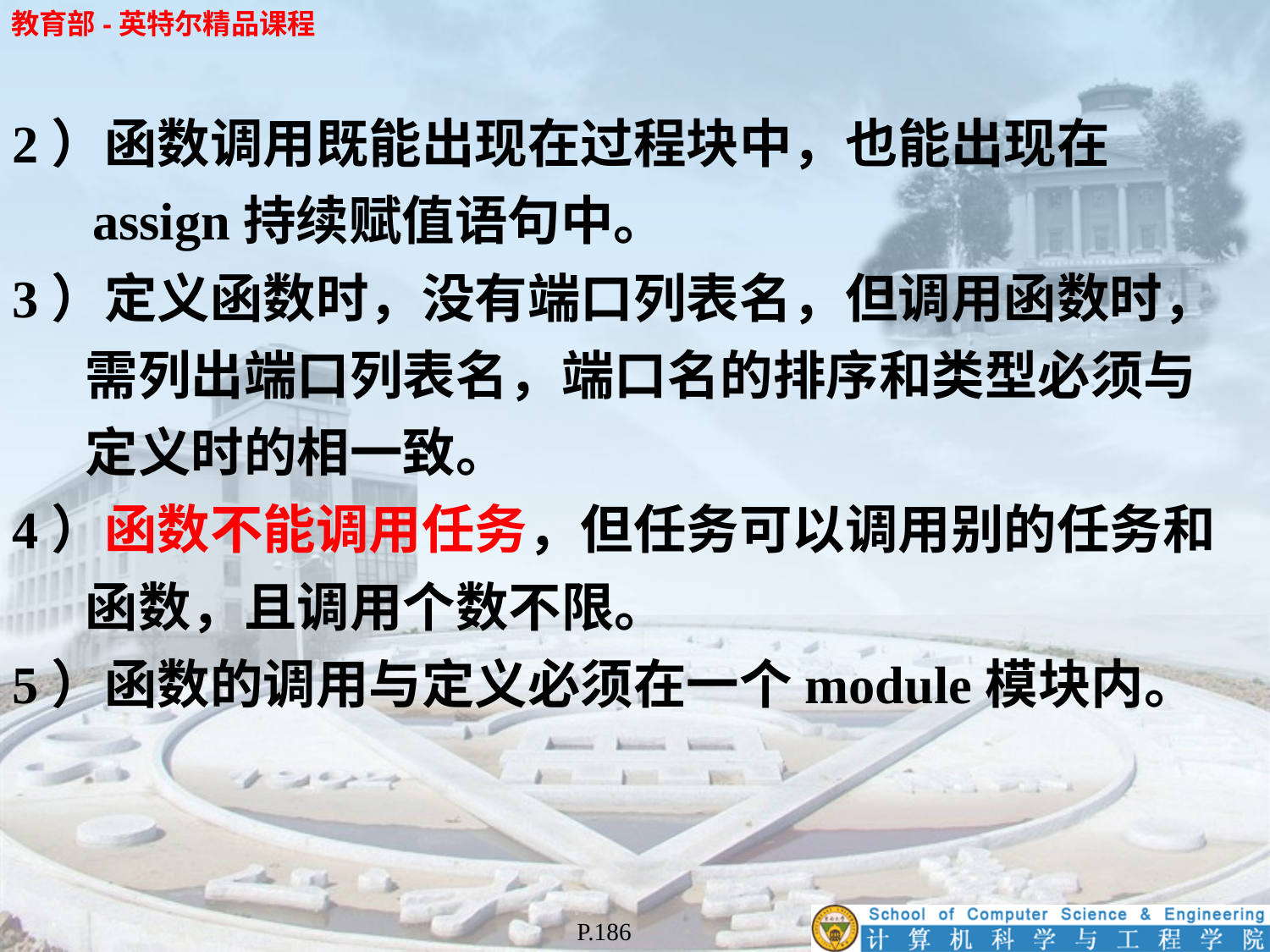

2）函数调用既能出现在过程块中，也能出现在
      assign持续赋值语句中。
3）定义函数时，没有端口列表名，但调用函数时，
     需列出端口列表名，端口名的排序和类型必须与
     定义时的相一致。
4）函数不能调用任务，但任务可以调用别的任务和
     函数，且调用个数不限。
5）函数的调用与定义必须在一个module模块内。
P.186